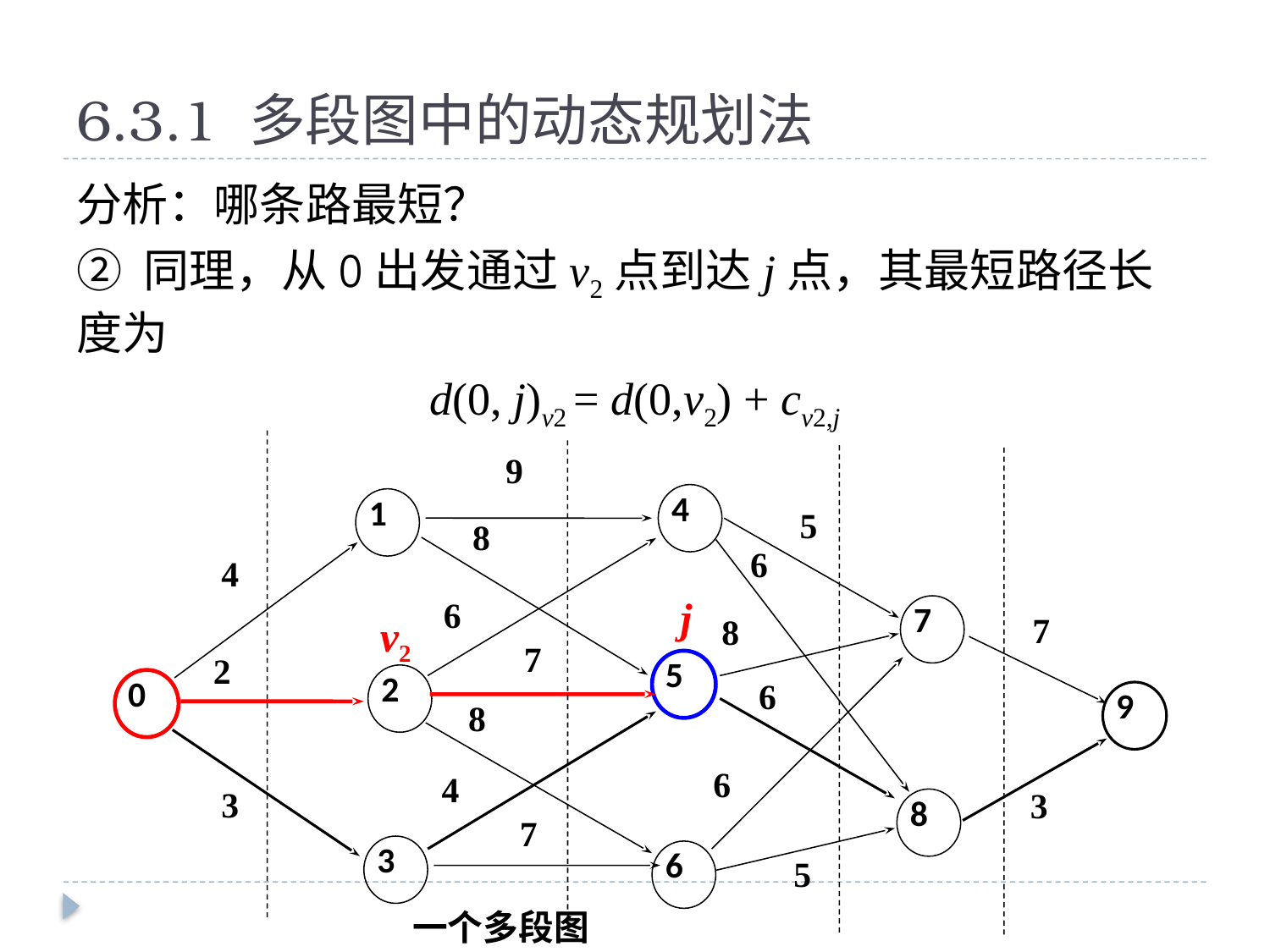

# 6.3.1 多段图中的动态规划法
分析：哪条路最短？
② 同理，从0出发通过v2点到达j点，其最短路径长度为
d(0, j)v2 = d(0,v2) + cv2,j

9
4
1
5

8

6
4
7
6
7
8

7
5
2

2
0
9
6

8

6
4
8
3
3
7

3
6
5

      一个多段图
j
v2